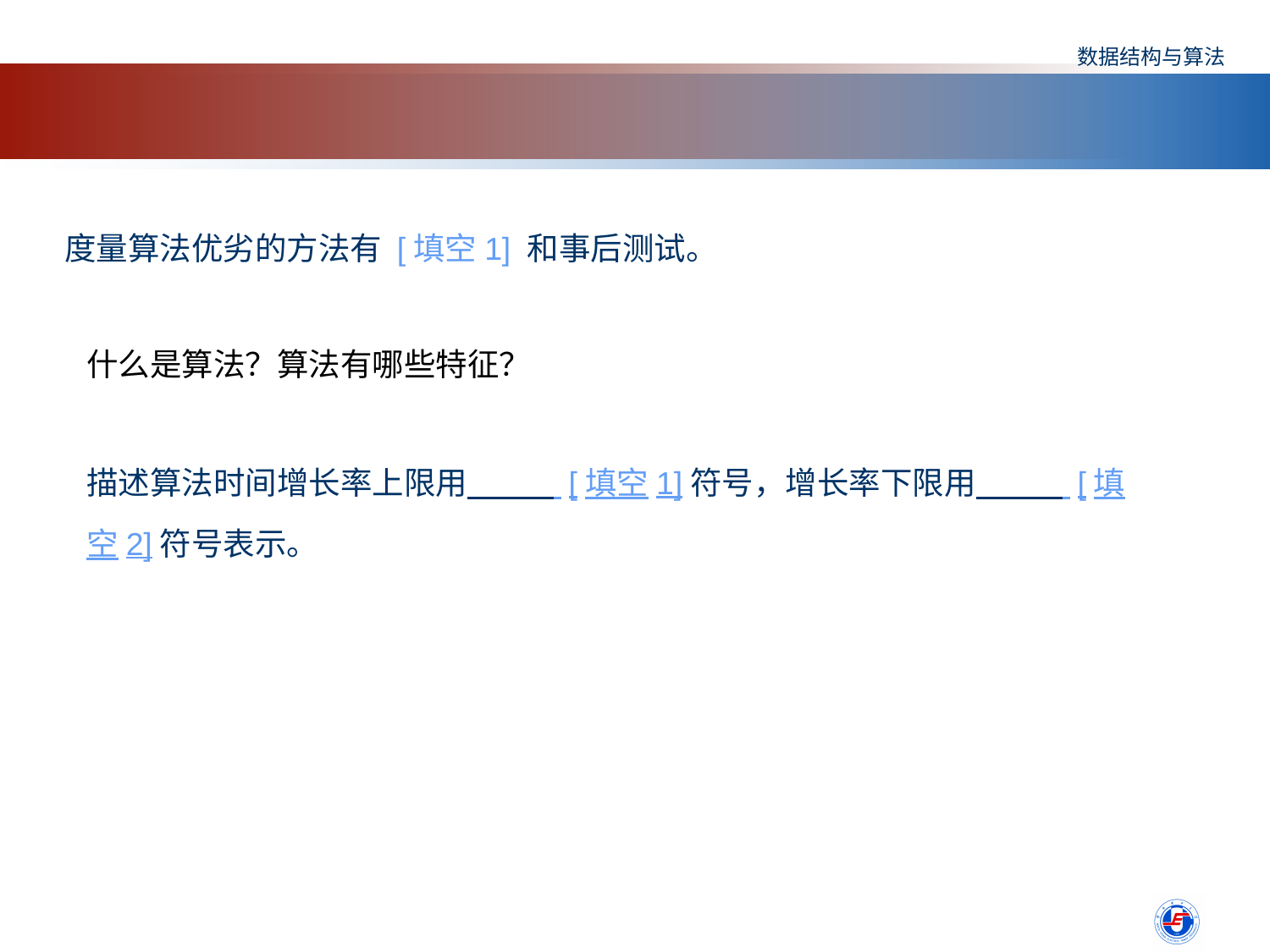

数据结构与算法
度量算法优劣的方法有 [填空1] 和事后测试。
什么是算法？算法有哪些特征？
描述算法时间增长率上限用             [填空1]符号，增长率下限用             [填空2]符号表示。